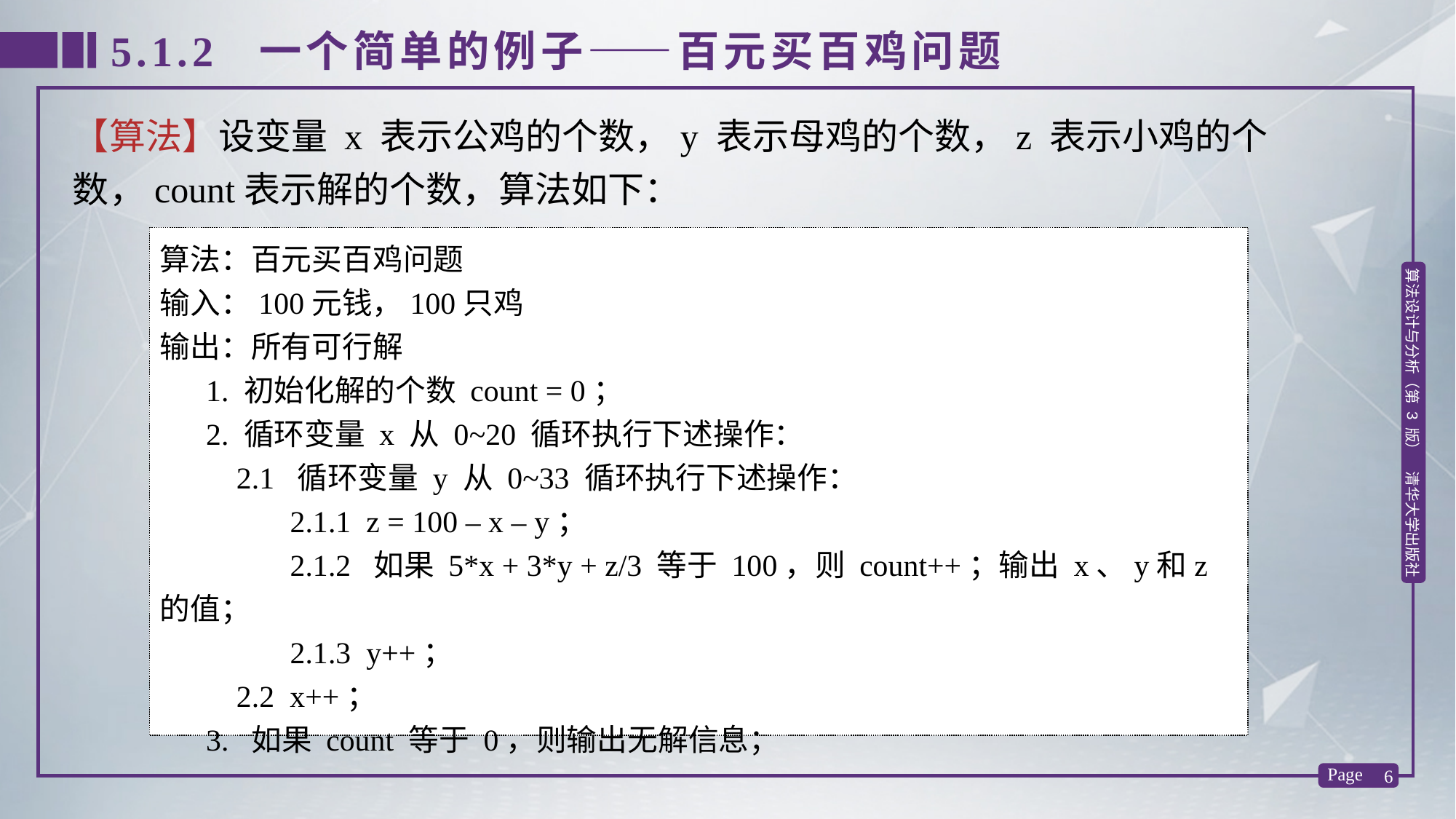

5.1.2  一个简单的例子——百元买百鸡问题
【算法】设变量 x 表示公鸡的个数，y 表示母鸡的个数，z 表示小鸡的个数，count表示解的个数，算法如下：
算法：百元买百鸡问题
输入：100元钱，100只鸡
输出：所有可行解
      1. 初始化解的个数 count = 0；
      2. 循环变量 x 从 0~20 循环执行下述操作：
          2.1  循环变量 y 从 0~33 循环执行下述操作：
                 2.1.1  z = 100 – x – y；
                 2.1.2  如果 5*x + 3*y + z/3 等于 100，则 count++；输出 x、y和z的值；
                 2.1.3  y++；
          2.2  x++；
      3.  如果 count 等于 0，则输出无解信息；